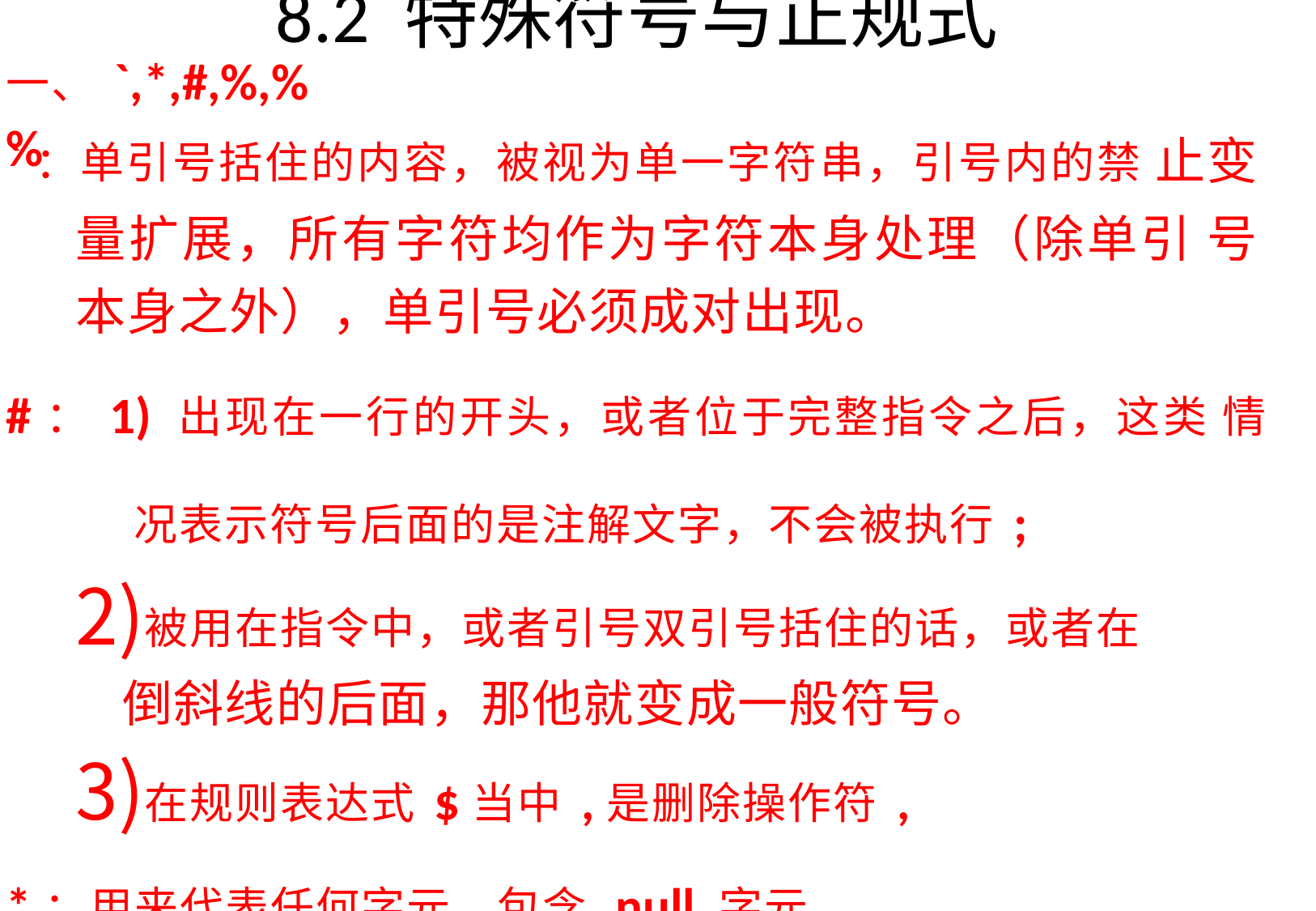

# 8.2 特殊符号与正规式
一、`,*,#,%,%%
`：单引号括住的内容，被视为单一字符串，引号内的禁 止变量扩展，所有字符均作为字符本身处理（除单引 号本身之外），单引号必须成对出现。
#：1) 出现在一行的开头，或者位于完整指令之后，这类 情况表示符号后面的是注解文字，不会被执行;
被用在指令中，或者引号双引号括住的话，或者在
倒斜线的后面，那他就变成一般符号。
在规则表达式$当中,是删除操作符,
*：用来代表任何字元，包含 null 字元
%：在运算式中，用来表示 "除法"。在规则表达式$当中一 个 % 表示最短的 word 匹配，两个%%表示最长的 word 匹 配。